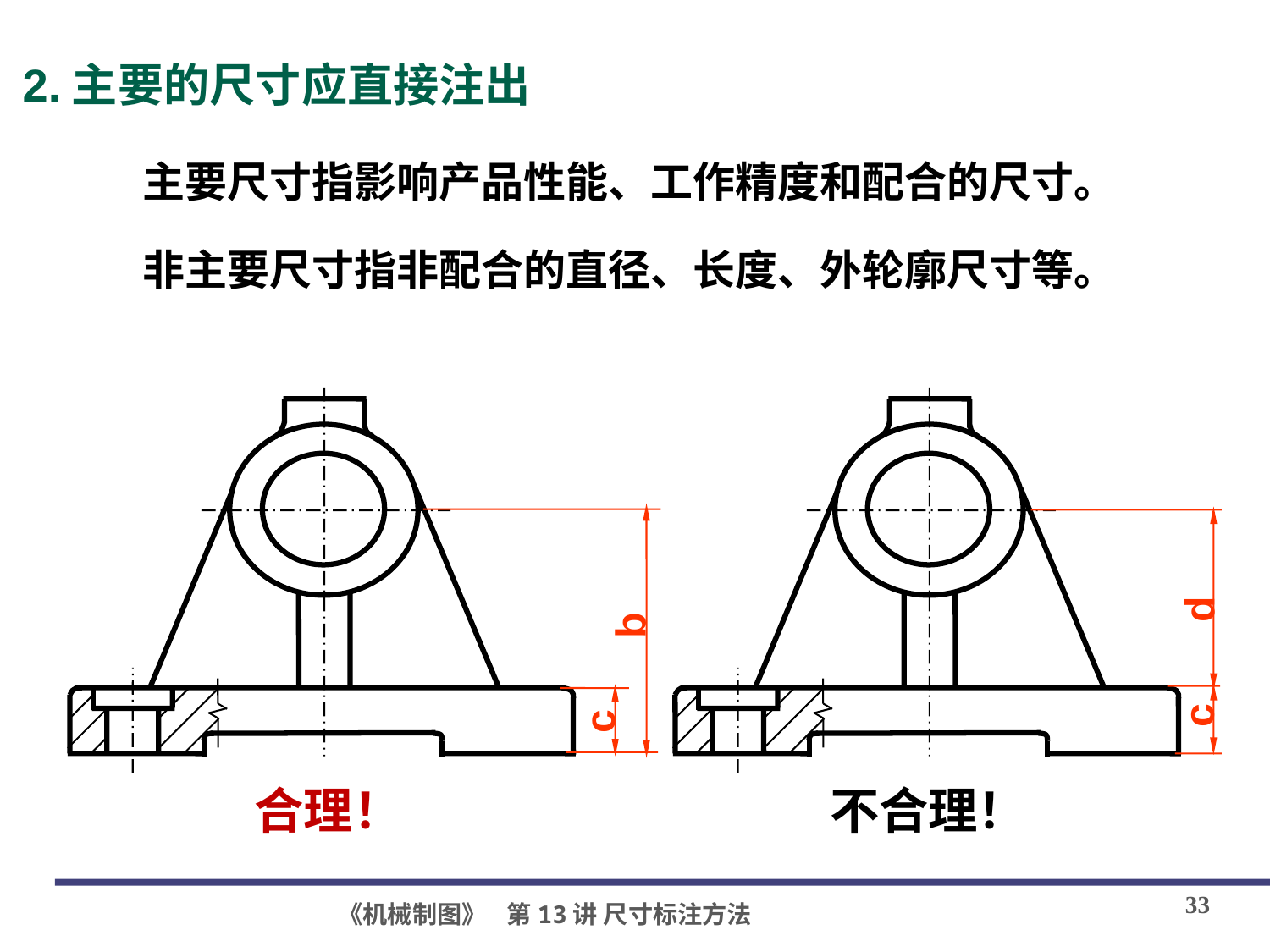

2.主要的尺寸应直接注出
主要尺寸指影响产品性能、工作精度和配合的尺寸。
非主要尺寸指非配合的直径、长度、外轮廓尺寸等。

b

c

d

c

合理！
不合理！
33